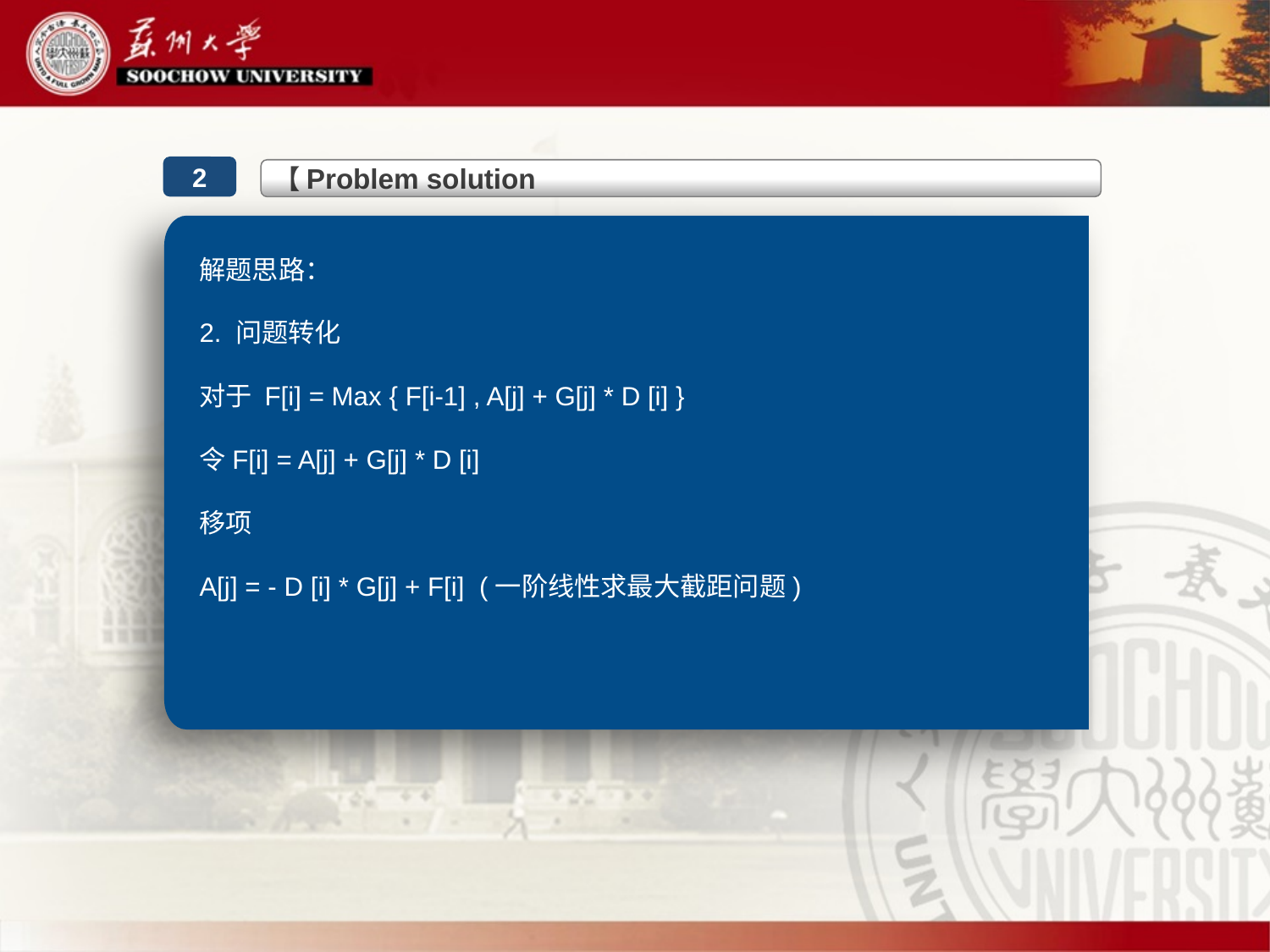

【Problem solution

2

解题思路：

2. 问题转化

对于 F[i] = Max { F[i-1] , A[j] + G[j] * D [i] }

令F[i] = A[j] + G[j] * D [i]

移项

A[j] = - D [i] * G[j] + F[i]  (一阶线性求最大截距问题)